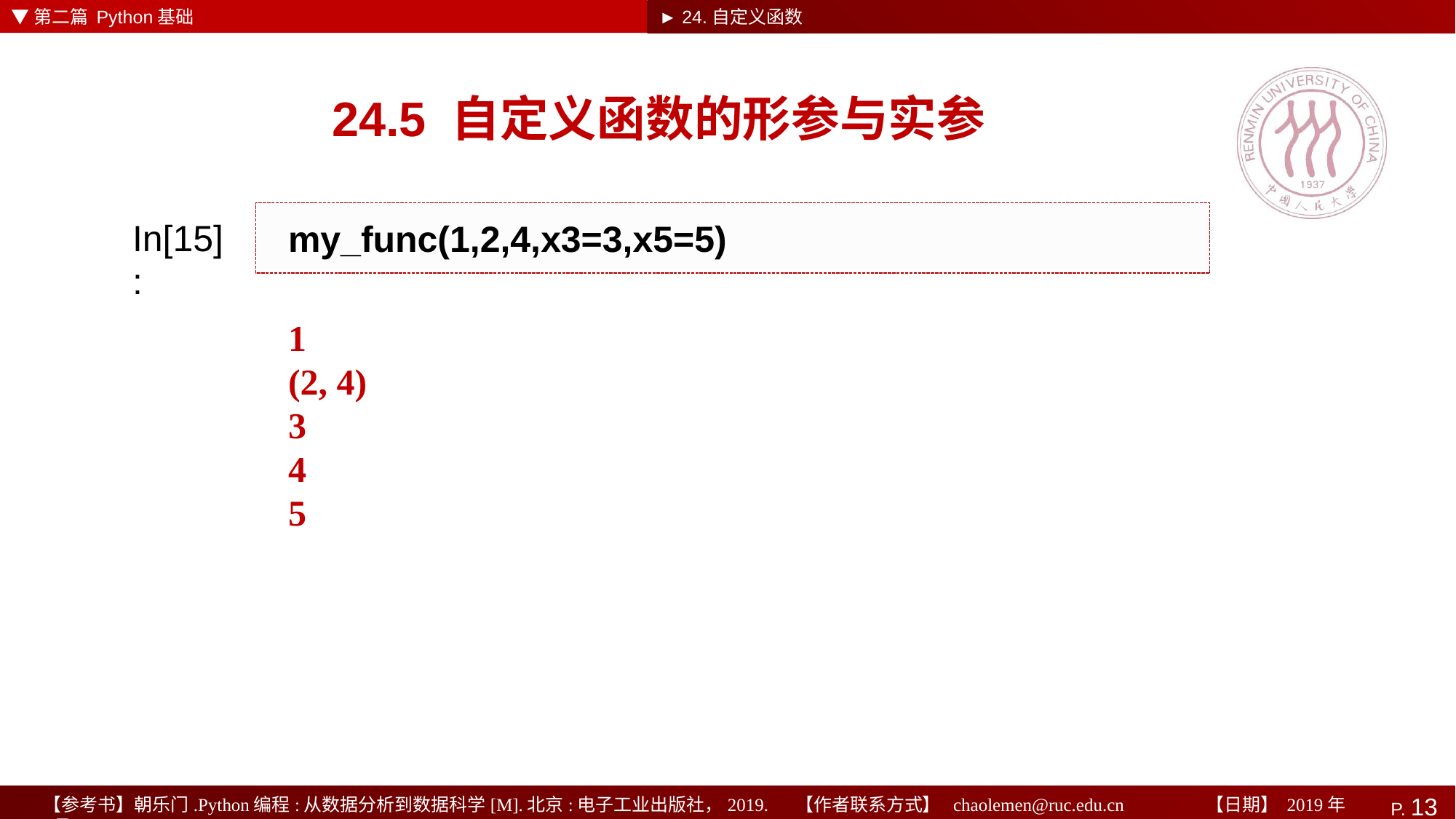

▼第二篇 Python基础
► 24.自定义函数
# 24.5 自定义函数的形参与实参
my_func(1,2,4,x3=3,x5=5)
In[15]:
1
(2, 4)
3
4
5